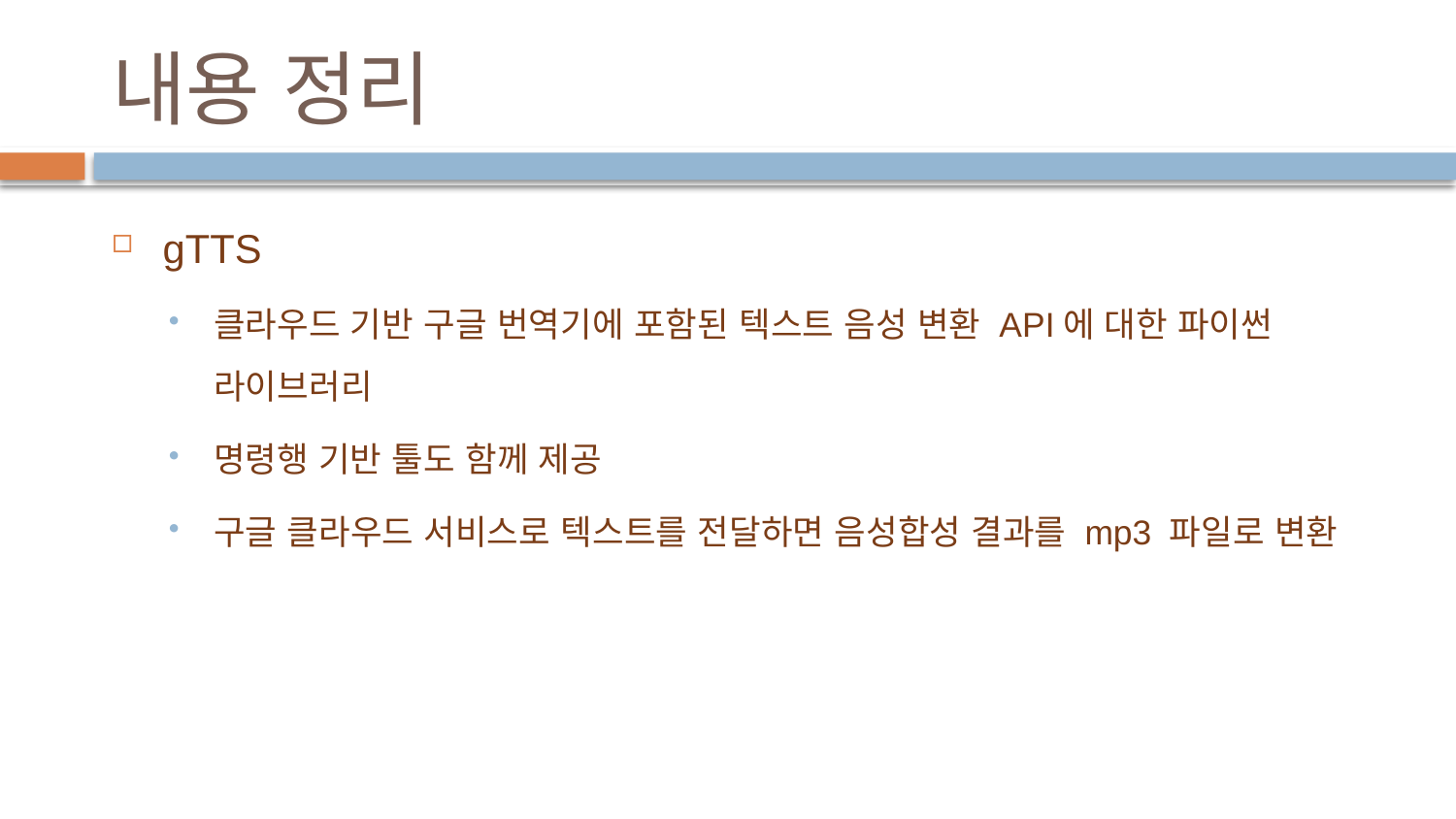

# 내용 정리
gTTS
클라우드 기반 구글 번역기에 포함된 텍스트 음성 변환 API에 대한 파이썬
라이브러리
명령행 기반 툴도 함께 제공
구글 클라우드 서비스로 텍스트를 전달하면 음성합성 결과를 mp3 파일로 변환